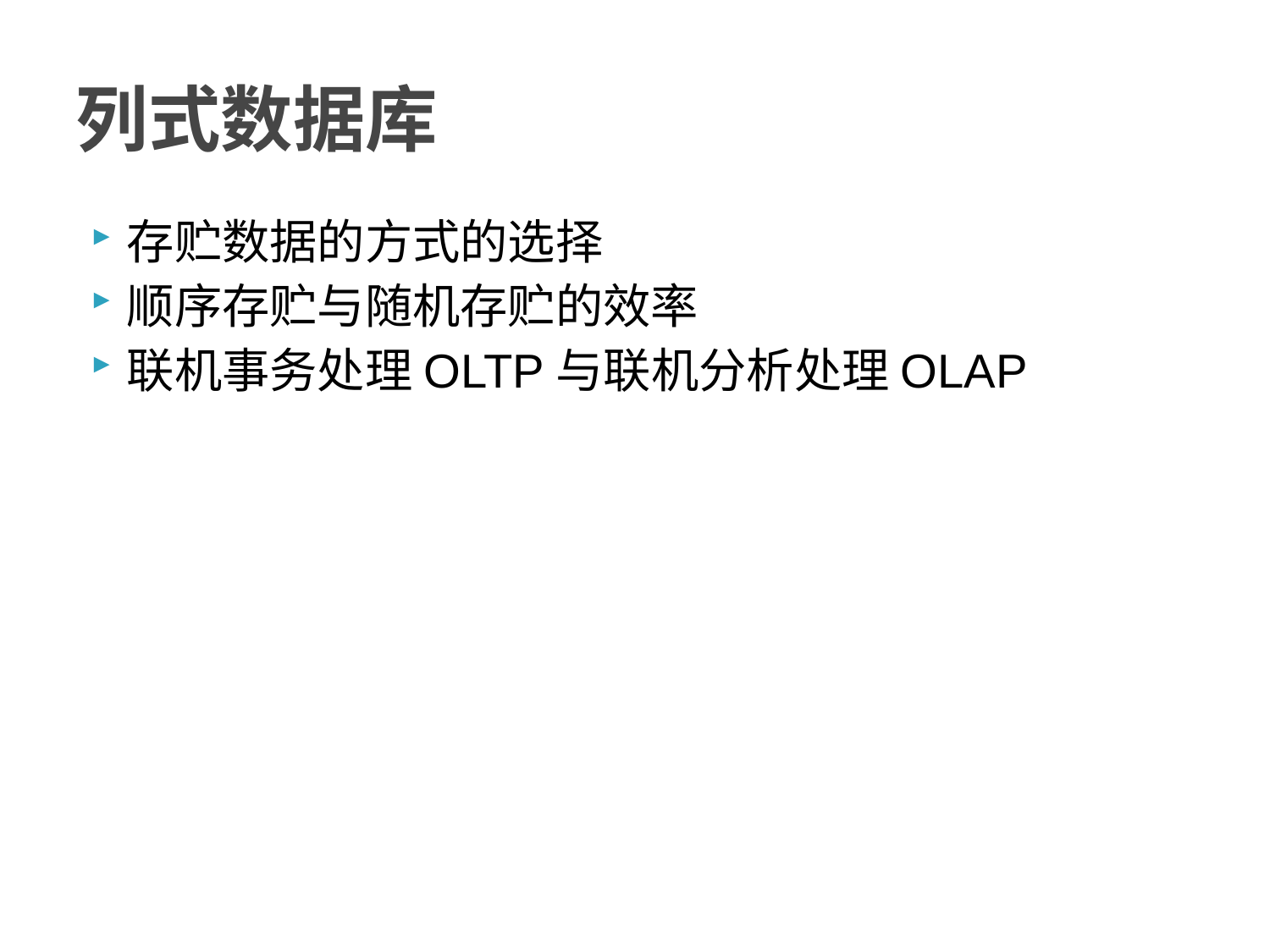

# 列式数据库
存贮数据的方式的选择
顺序存贮与随机存贮的效率
联机事务处理OLTP与联机分析处理OLAP